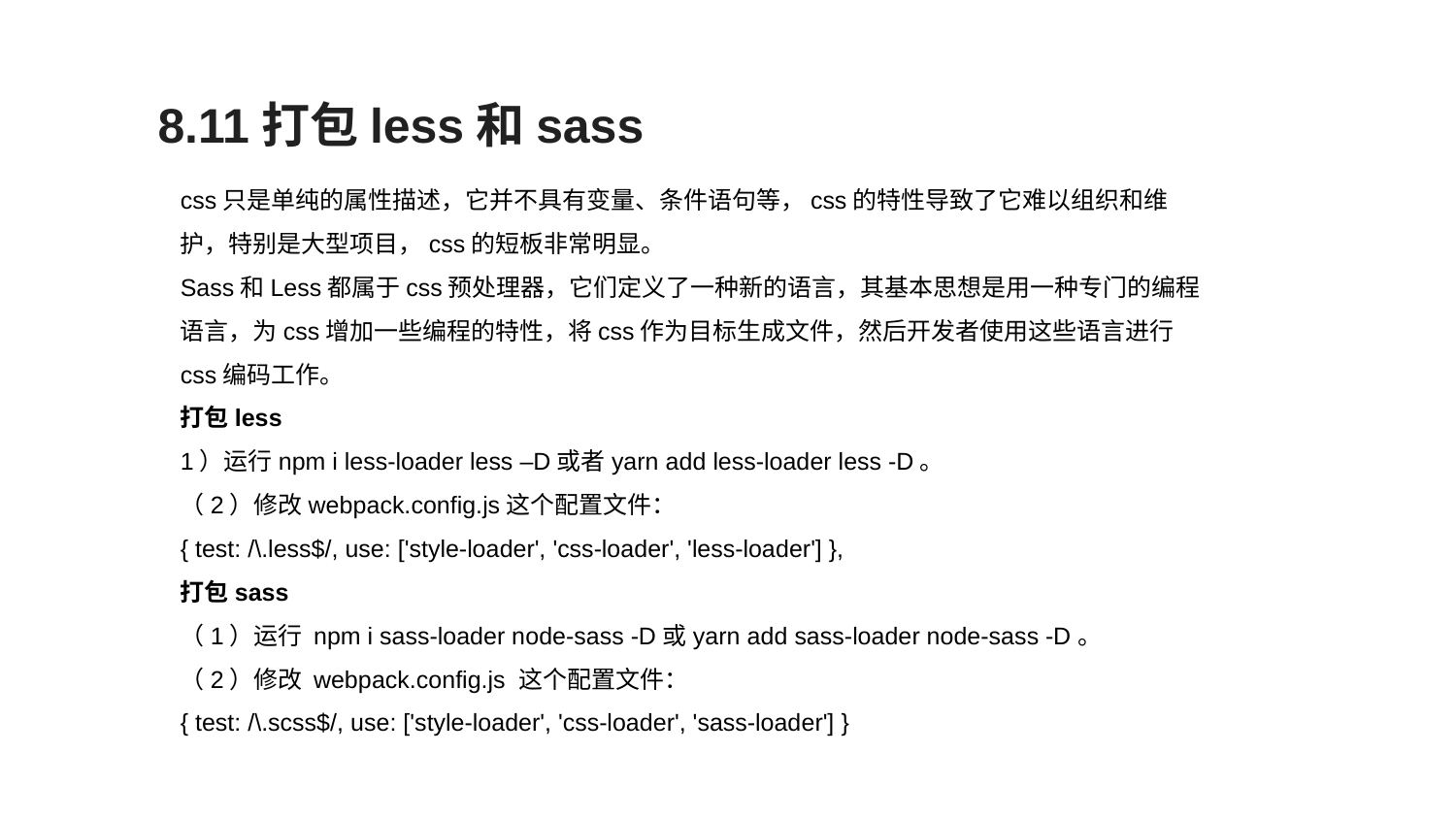

8.11打包less和sass
css只是单纯的属性描述，它并不具有变量、条件语句等，css的特性导致了它难以组织和维护，特别是大型项目，css的短板非常明显。
Sass和Less都属于css预处理器，它们定义了一种新的语言，其基本思想是用一种专门的编程语言，为css增加一些编程的特性，将css作为目标生成文件，然后开发者使用这些语言进行css编码工作。
打包less
1）运行npm i less-loader less –D或者yarn add less-loader less -D。
（2）修改webpack.config.js这个配置文件：
{ test: /\.less$/, use: ['style-loader', 'css-loader', 'less-loader'] },
打包sass
（1）运行 npm i sass-loader node-sass -D或yarn add sass-loader node-sass -D。
（2）修改 webpack.config.js 这个配置文件：
{ test: /\.scss$/, use: ['style-loader', 'css-loader', 'sass-loader'] }